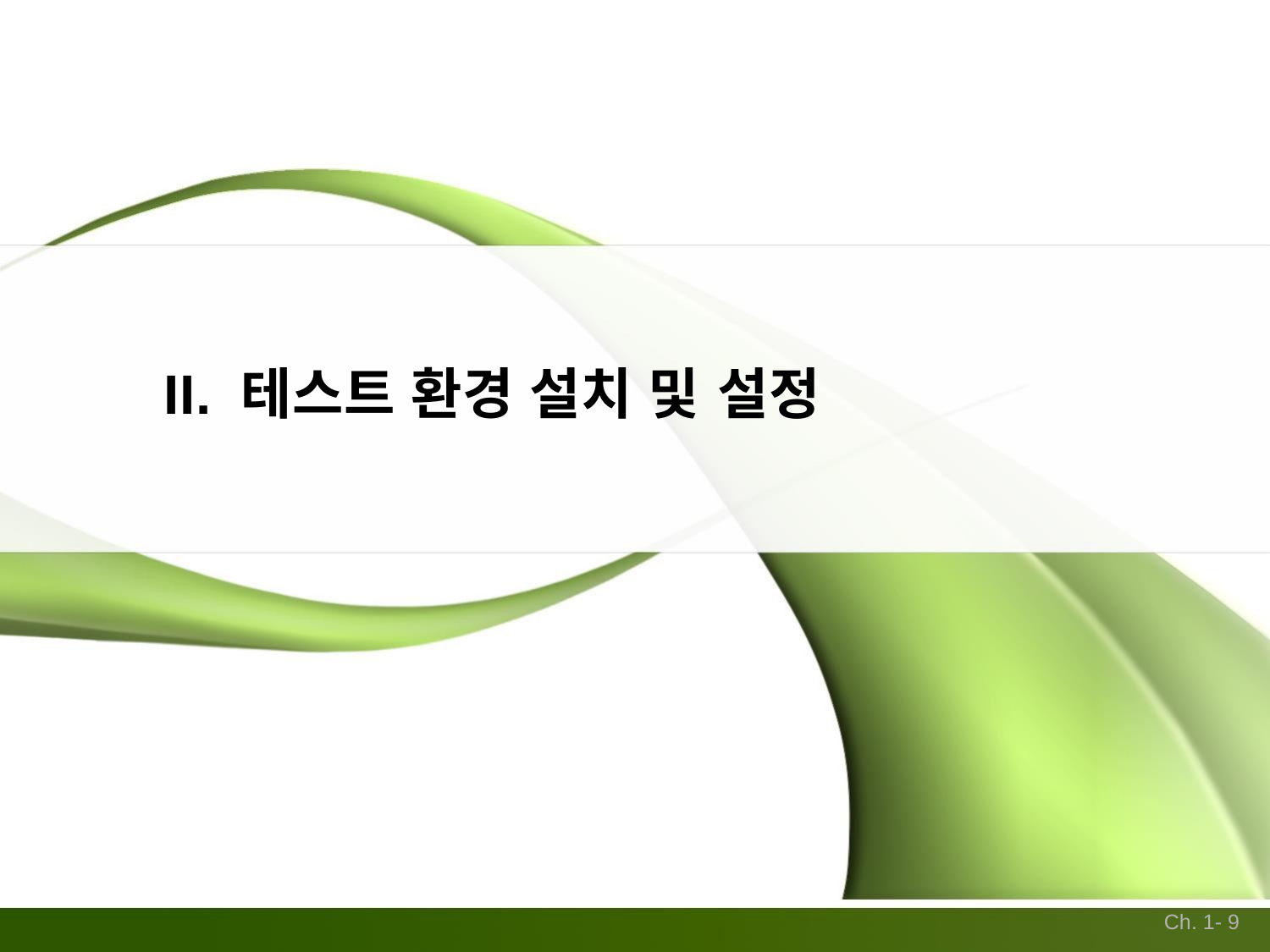

# II. 테스트 환경 설치 및 설정
Ch. 1- 9